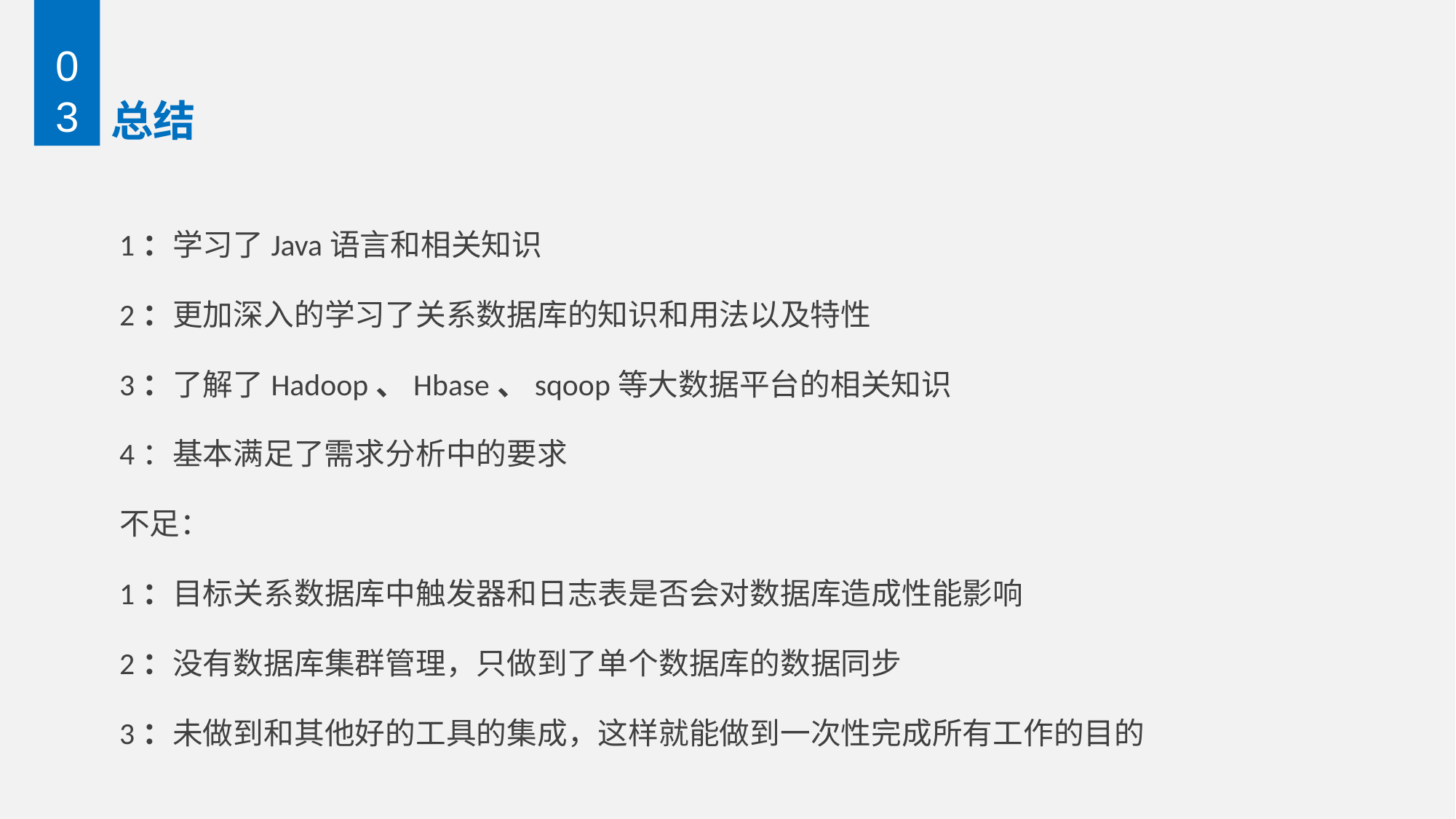

03
# 总结
1：学习了Java语言和相关知识
2：更加深入的学习了关系数据库的知识和用法以及特性
3：了解了Hadoop、Hbase、sqoop等大数据平台的相关知识
4：基本满足了需求分析中的要求
不足：
1：目标关系数据库中触发器和日志表是否会对数据库造成性能影响
2：没有数据库集群管理，只做到了单个数据库的数据同步
3：未做到和其他好的工具的集成，这样就能做到一次性完成所有工作的目的